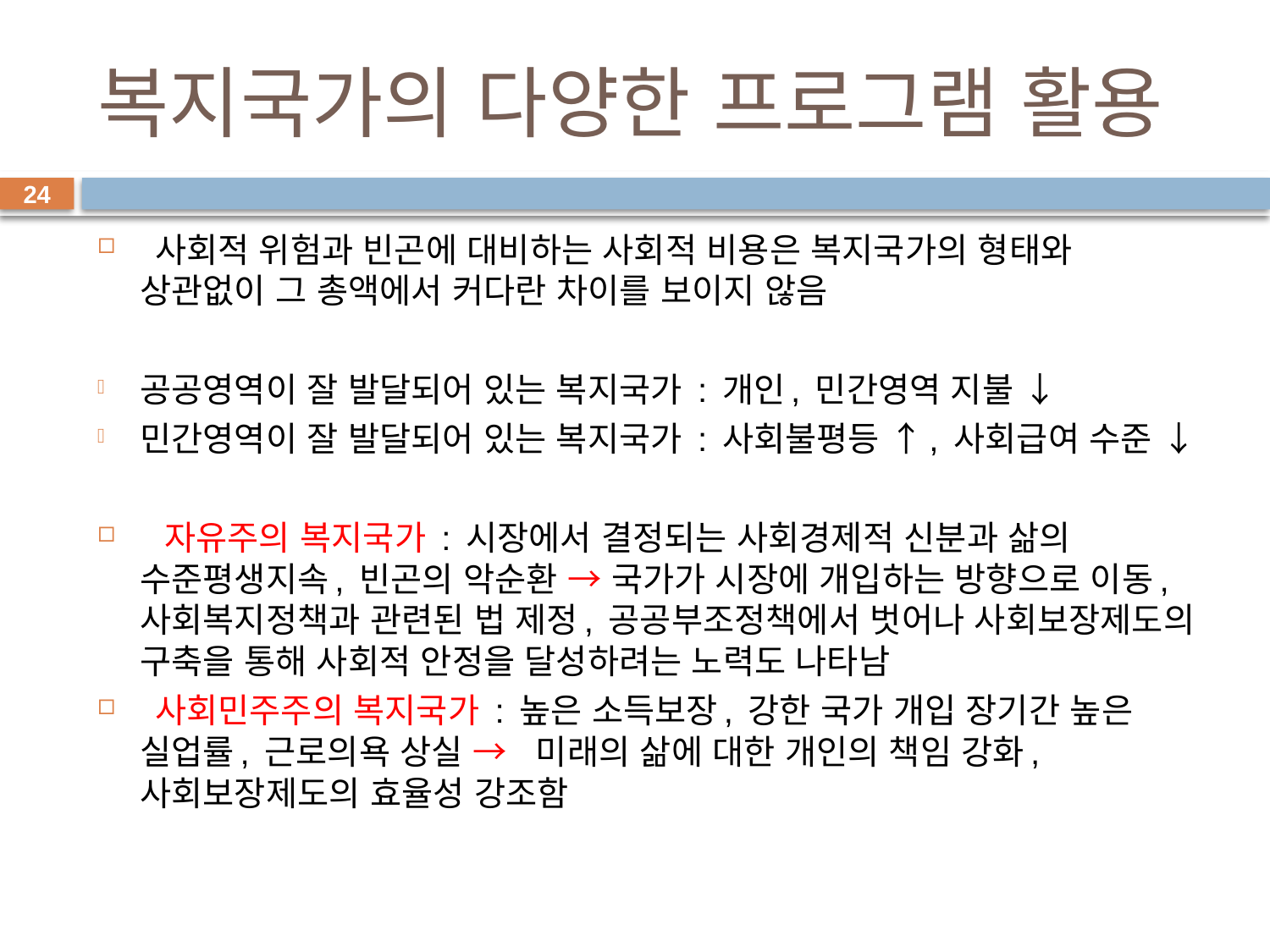

# 복지국가의 다양한 프로그램 활용
24
 사회적 위험과 빈곤에 대비하는 사회적 비용은 복지국가의 형태와 상관없이 그 총액에서 커다란 차이를 보이지 않음

공공영역이 잘 발달되어 있는 복지국가 : 개인, 민간영역 지불 ↓
민간영역이 잘 발달되어 있는 복지국가 : 사회불평등 ↑, 사회급여 수준 ↓

  자유주의 복지국가 : 시장에서 결정되는 사회경제적 신분과 삶의 수준평생지속, 빈곤의 악순환 → 국가가 시장에 개입하는 방향으로 이동, 사회복지정책과 관련된 법 제정, 공공부조정책에서 벗어나 사회보장제도의 구축을 통해 사회적 안정을 달성하려는 노력도 나타남
 사회민주주의 복지국가 : 높은 소득보장, 강한 국가 개입 장기간 높은 실업률, 근로의욕 상실 →   미래의 삶에 대한 개인의 책임 강화, 사회보장제도의 효율성 강조함